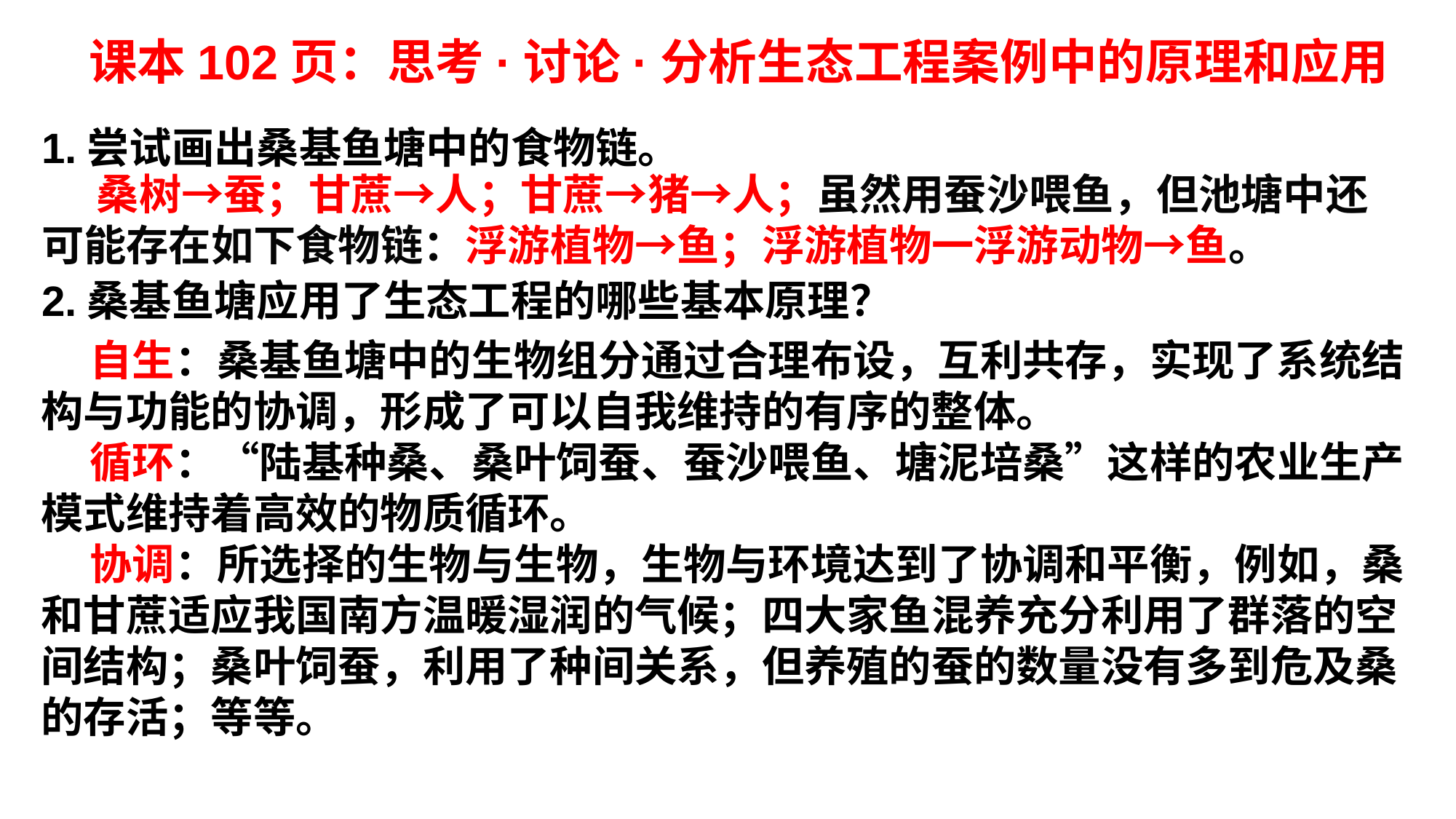

课本102页：思考·讨论·分析生态工程案例中的原理和应用
1.尝试画出桑基鱼塘中的食物链。

2.桑基鱼塘应用了生态工程的哪些基本原理？

    桑树→蚕；甘蔗→人；甘蔗→猪→人；虽然用蚕沙喂鱼，但池塘中还可能存在如下食物链：浮游植物→鱼；浮游植物一浮游动物→鱼。
    自生：桑基鱼塘中的生物组分通过合理布设，互利共存，实现了系统结构与功能的协调，形成了可以自我维持的有序的整体。
    循环：“陆基种桑、桑叶饲蚕、蚕沙喂鱼、塘泥培桑”这样的农业生产模式维持着高效的物质循环。
    协调：所选择的生物与生物，生物与环境达到了协调和平衡，例如，桑和甘蔗适应我国南方温暖湿润的气候；四大家鱼混养充分利用了群落的空间结构；桑叶饲蚕，利用了种间关系，但养殖的蚕的数量没有多到危及桑的存活；等等。